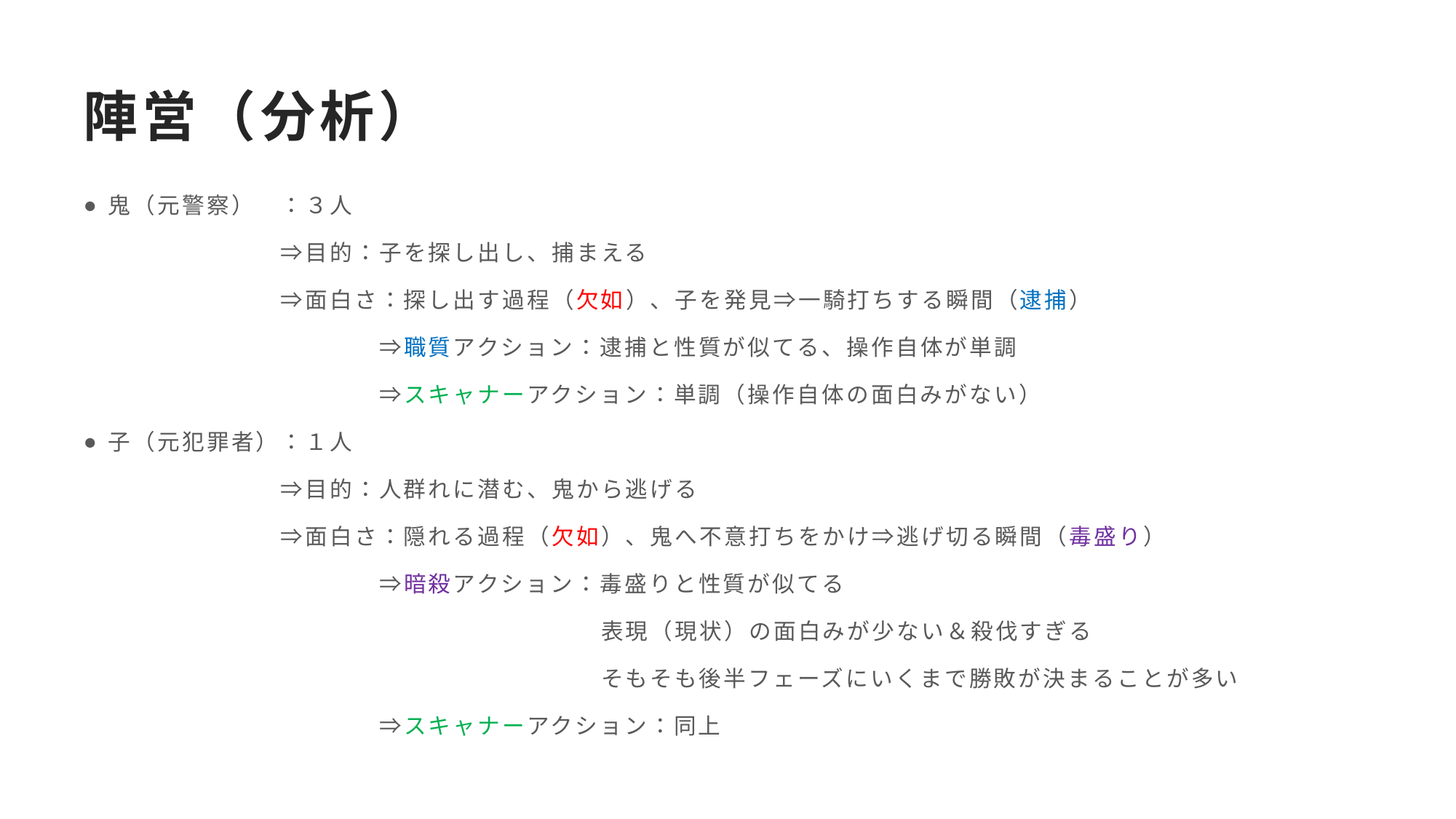

# 陣営（分析）
鬼（元警察）　：３人
　　　　　　　　⇒目的：子を探し出し、捕まえる
　　　　　　　　⇒面白さ：探し出す過程（欠如）、子を発見⇒一騎打ちする瞬間（逮捕）
　　　　　　　　　　　　⇒職質アクション：逮捕と性質が似てる、操作自体が単調
　　　　　　　　　　　　⇒スキャナーアクション：単調（操作自体の面白みがない）
子（元犯罪者）：１人
　　　　　　　　⇒目的：人群れに潜む、鬼から逃げる
　　　　　　　　⇒面白さ：隠れる過程（欠如）、鬼へ不意打ちをかけ⇒逃げ切る瞬間（毒盛り）
　　　　　　　　　　　　⇒暗殺アクション：毒盛りと性質が似てる
　　　　　　　　　　　　　　　　　　　　　表現（現状）の面白みが少ない＆殺伐すぎる
　　　　　　　　　　　　　　　　　　　　　そもそも後半フェーズにいくまで勝敗が決まることが多い
　　　　　　　　　　　　⇒スキャナーアクション：同上